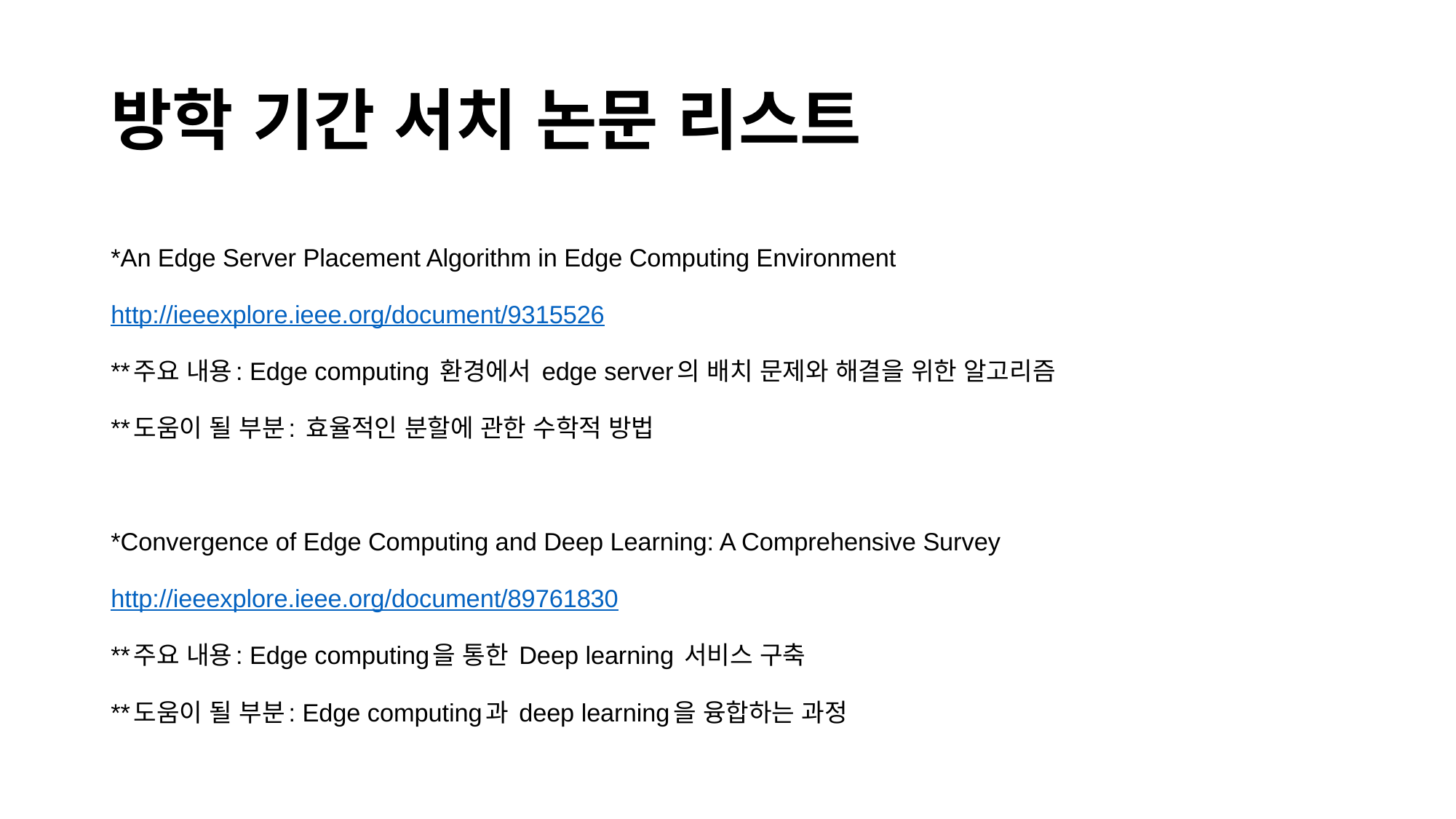

# 방학 기간 서치 논문 리스트
*An Edge Server Placement Algorithm in Edge Computing Environment
http://ieeexplore.ieee.org/document/9315526
**주요 내용: Edge computing 환경에서 edge server의 배치 문제와 해결을 위한 알고리즘
**도움이 될 부분: 효율적인 분할에 관한 수학적 방법

*Convergence of Edge Computing and Deep Learning: A Comprehensive Survey
http://ieeexplore.ieee.org/document/89761830
**주요 내용: Edge computing을 통한 Deep learning 서비스 구축
**도움이 될 부분: Edge computing과 deep learning을 융합하는 과정